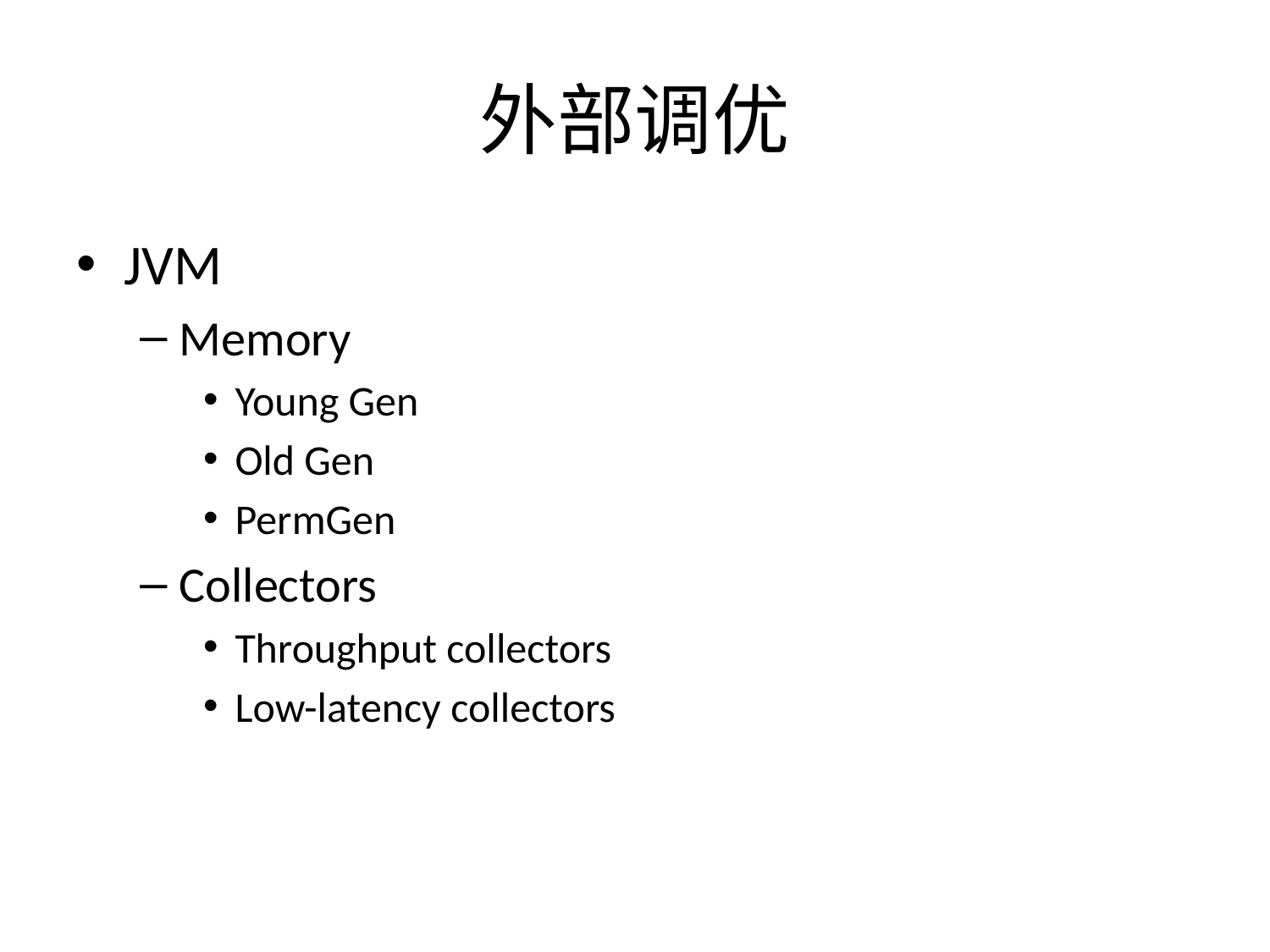

# 外部调优
JVM
Memory
Young Gen
Old Gen
PermGen
Collectors
Throughput collectors
Low-latency collectors